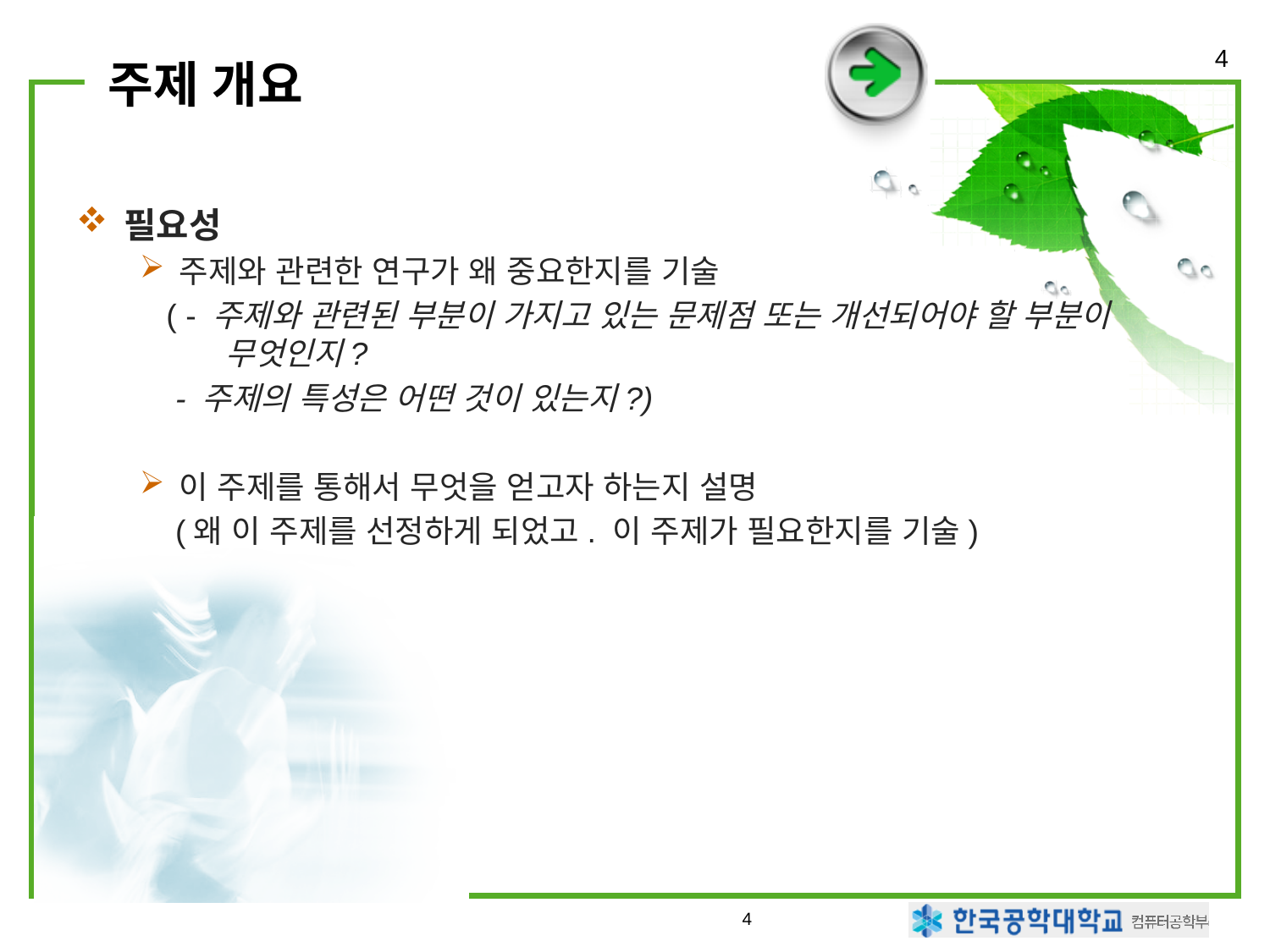

4
# 주제 개요
필요성
주제와 관련한 연구가 왜 중요한지를 기술
   ( - 주제와 관련된 부분이 가지고 있는 문제점 또는 개선되어야 할 부분이 무엇인지?
    - 주제의 특성은 어떤 것이 있는지?)

이 주제를 통해서 무엇을 얻고자 하는지 설명
    (왜 이 주제를 선정하게 되었고. 이 주제가 필요한지를 기술)